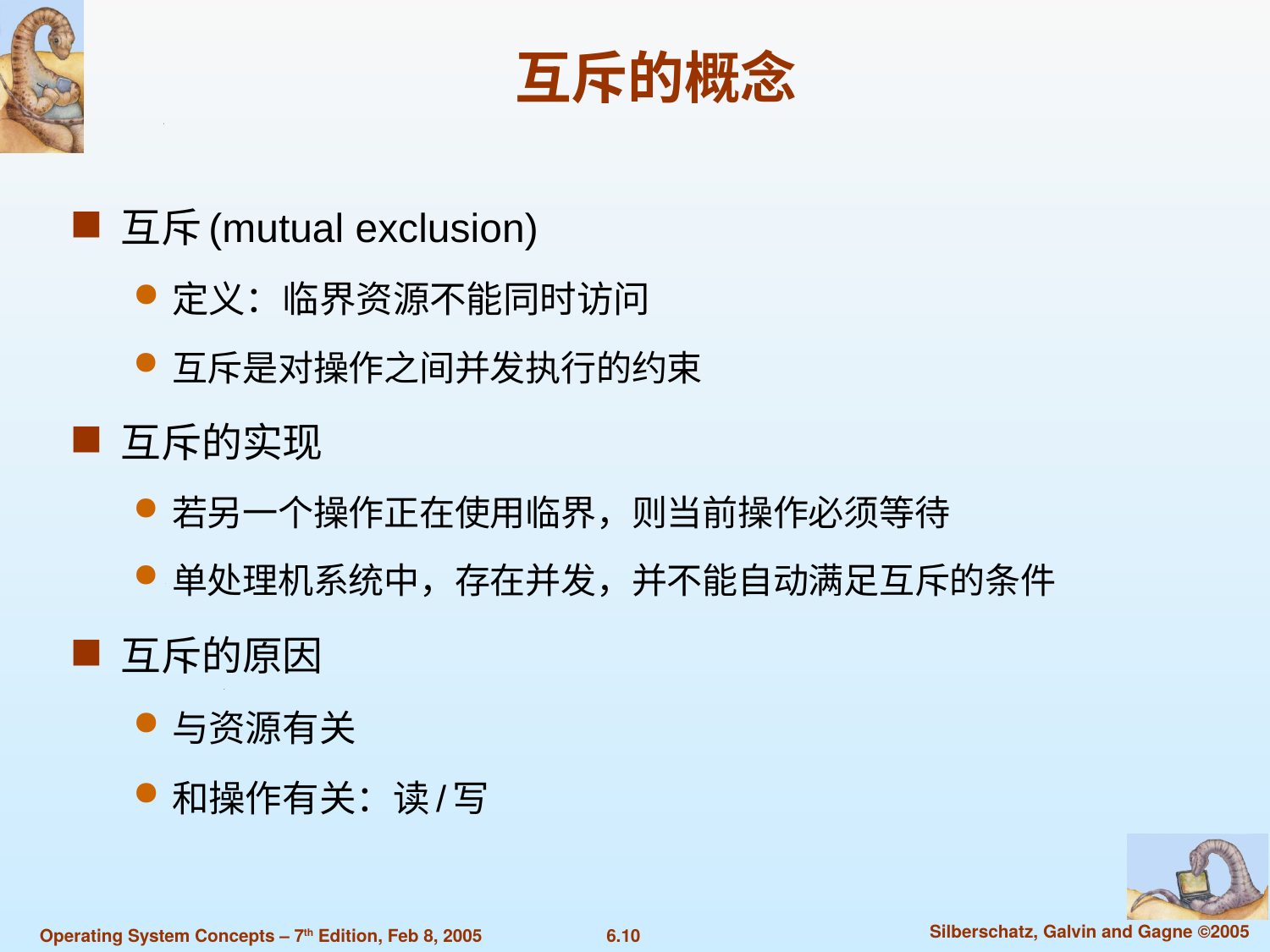

# 互斥的概念
互斥(mutual exclusion)
定义：临界资源不能同时访问
互斥是对操作之间并发执行的约束
互斥的实现
若另一个操作正在使用临界，则当前操作必须等待
单处理机系统中，存在并发，并不能自动满足互斥的条件
互斥的原因
与资源有关
和操作有关：读/写